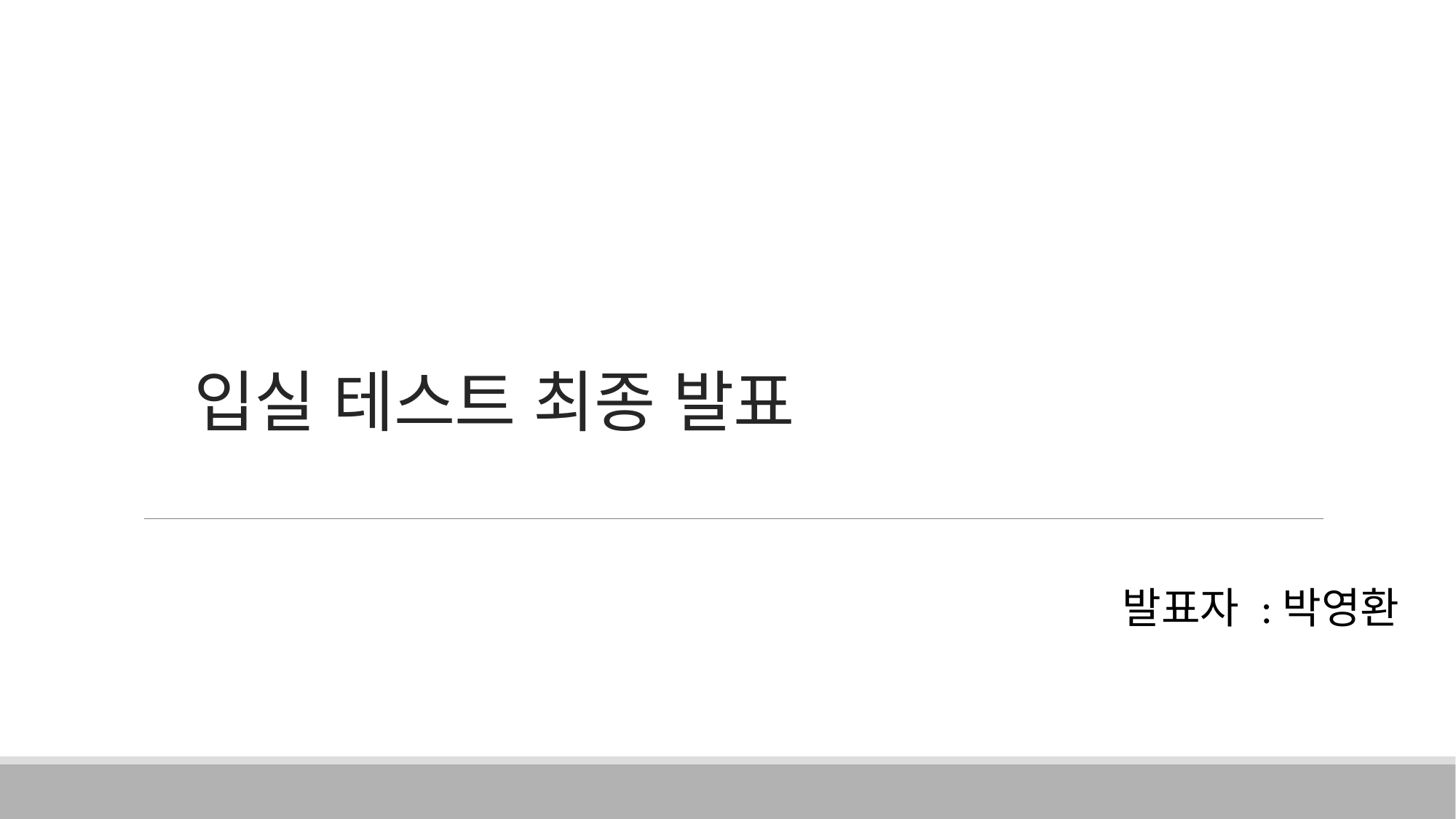

# 입실 테스트 최종 발표

발표자 :박영환